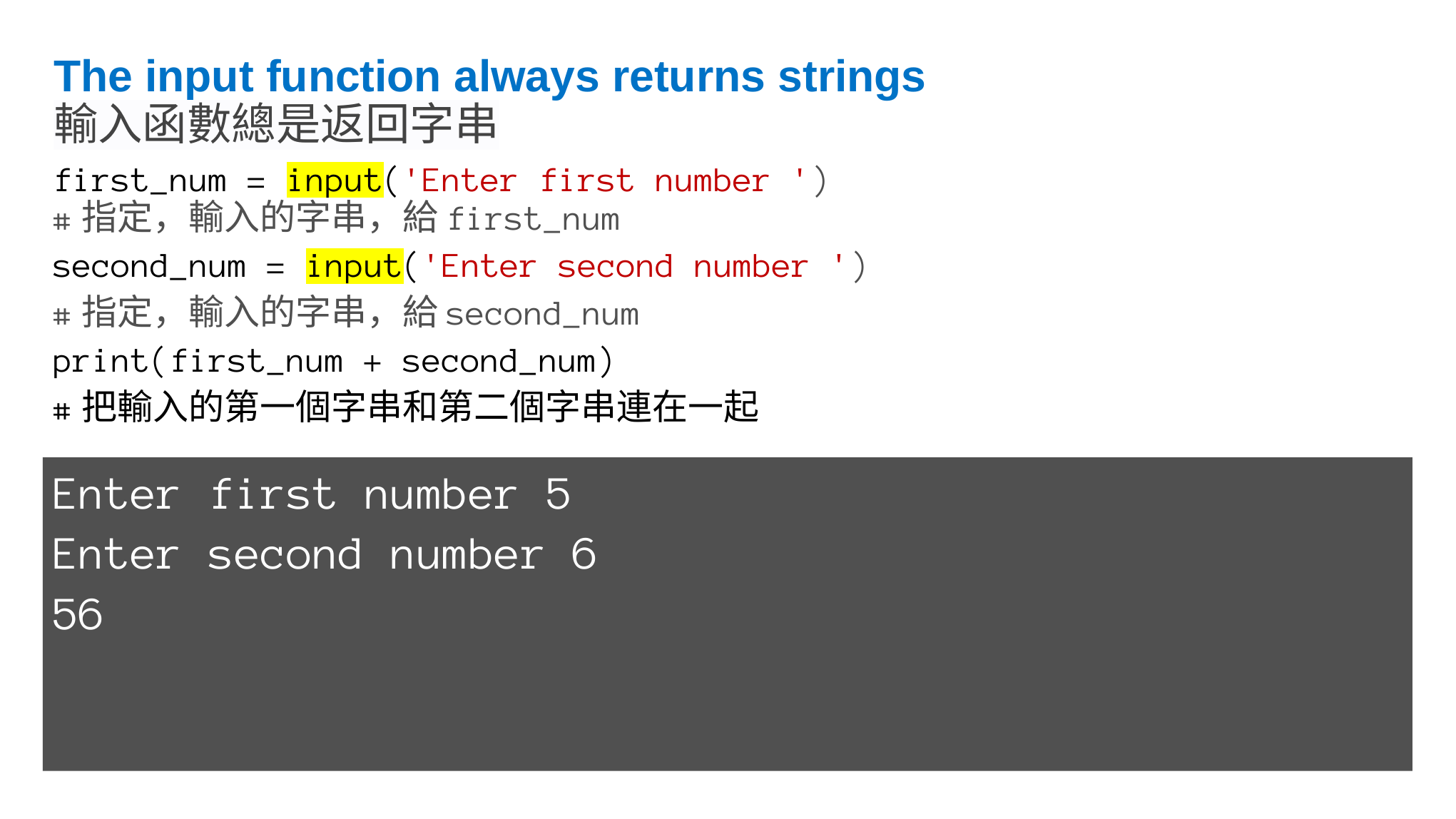

# The input function always returns strings
輸入函數總是返回字串
first_num = input('Enter first number ')
#指定，輸入的字串，給first_num
second_num = input('Enter second number ')
#指定，輸入的字串，給second_num
print(first_num + second_num)
#把輸入的第一個字串和第二個字串連在一起

Enter first number 5
Enter second number 6
56